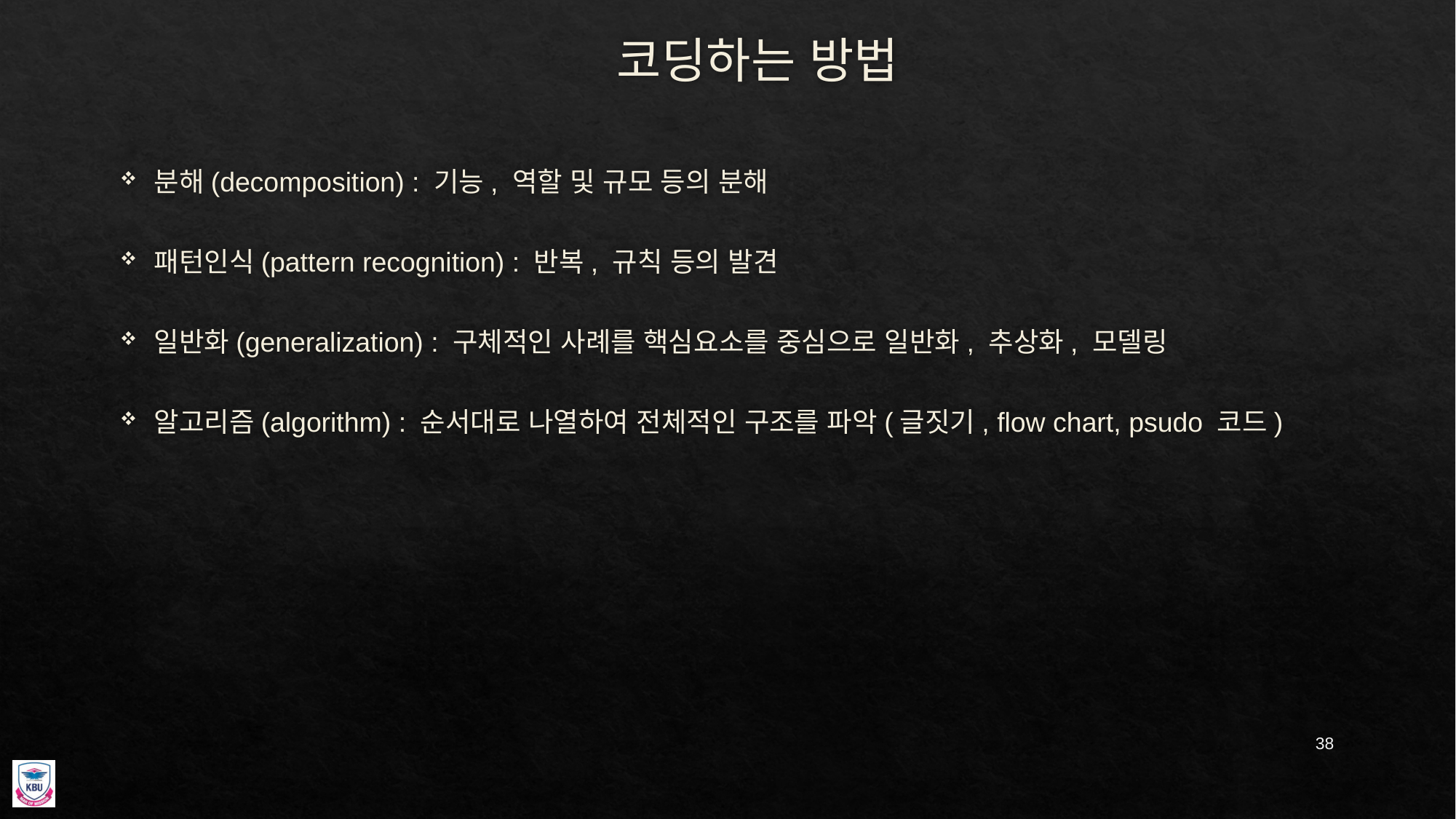

# 코딩하는 방법
분해(decomposition) : 기능, 역할 및 규모 등의 분해
패턴인식(pattern recognition) : 반복, 규칙 등의 발견
일반화(generalization) : 구체적인 사례를 핵심요소를 중심으로 일반화, 추상화, 모델링
알고리즘(algorithm) : 순서대로 나열하여 전체적인 구조를 파악(글짓기, flow chart, psudo 코드)
38